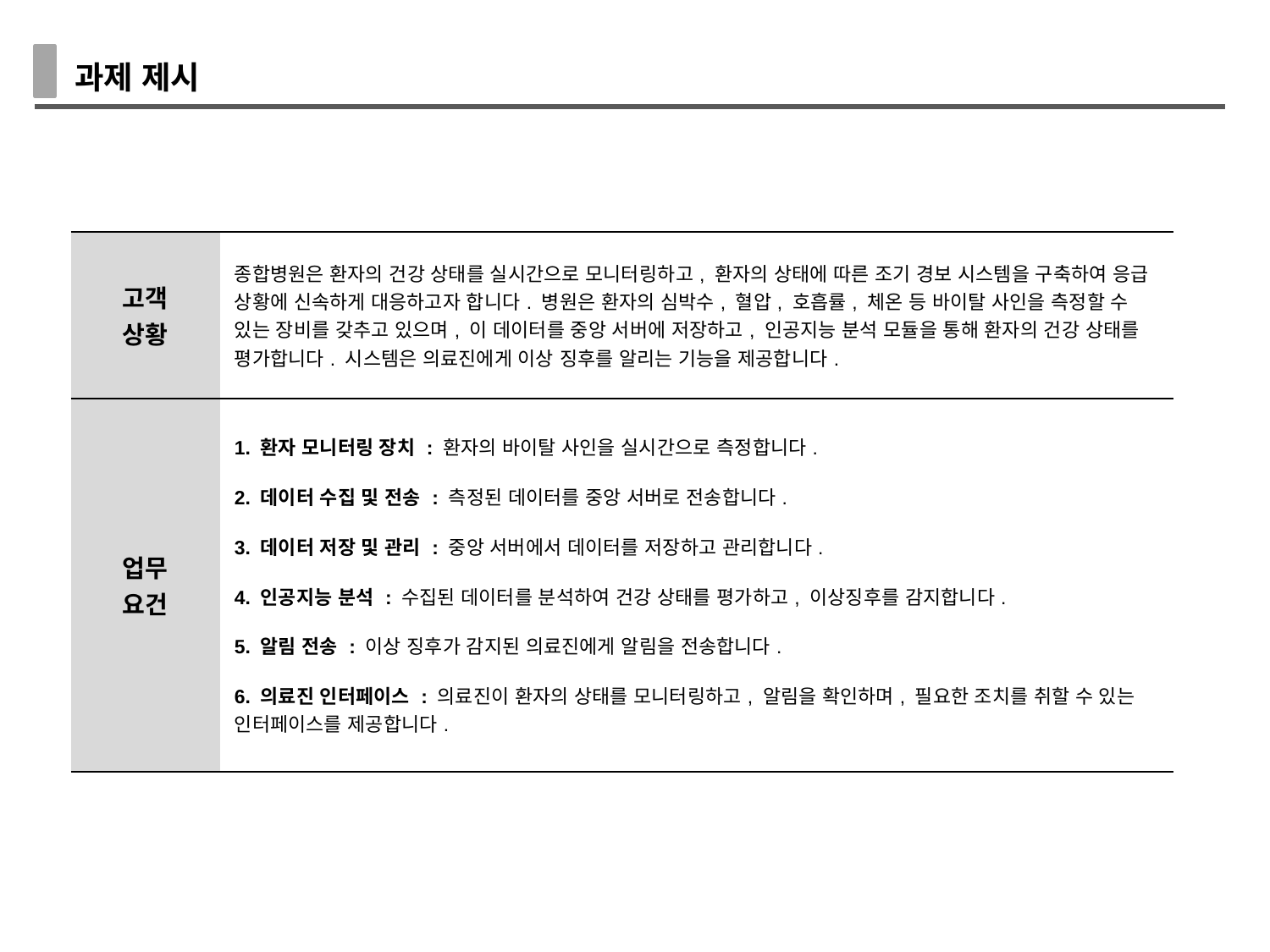

과제 제시
| 고객 상황 | 종합병원은 환자의 건강 상태를 실시간으로 모니터링하고, 환자의 상태에 따른 조기 경보 시스템을 구축하여 응급 상황에 신속하게 대응하고자 합니다. 병원은 환자의 심박수, 혈압, 호흡률, 체온 등 바이탈 사인을 측정할 수 있는 장비를 갖추고 있으며, 이 데이터를 중앙 서버에 저장하고, 인공지능 분석 모듈을 통해 환자의 건강 상태를 평가합니다. 시스템은 의료진에게 이상 징후를 알리는 기능을 제공합니다. |
| --- | --- |
| 업무 요건 | 1. 환자 모니터링 장치 : 환자의 바이탈 사인을 실시간으로 측정합니다. 2. 데이터 수집 및 전송 : 측정된 데이터를 중앙 서버로 전송합니다. 3. 데이터 저장 및 관리 : 중앙 서버에서 데이터를 저장하고 관리합니다. 4. 인공지능 분석 : 수집된 데이터를 분석하여 건강 상태를 평가하고, 이상징후를 감지합니다. 5. 알림 전송 : 이상 징후가 감지된 의료진에게 알림을 전송합니다. 6. 의료진 인터페이스 : 의료진이 환자의 상태를 모니터링하고, 알림을 확인하며, 필요한 조치를 취할 수 있는 인터페이스를 제공합니다. |